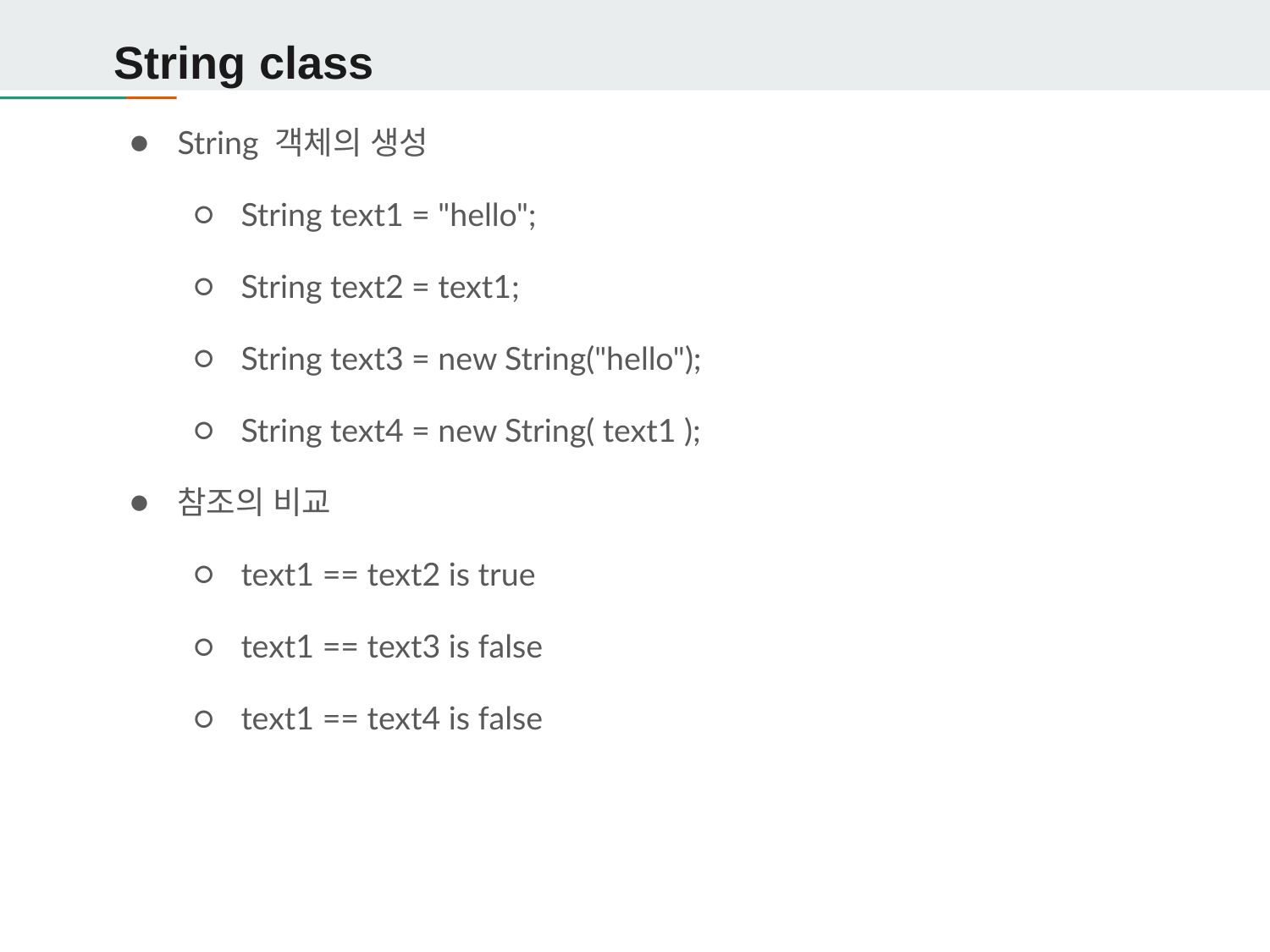

# String class
String 객체의 생성
String text1 = "hello";
String text2 = text1;
String text3 = new String("hello");
String text4 = new String( text1 );
참조의 비교
text1 == text2 is true
text1 == text3 is false
text1 == text4 is false